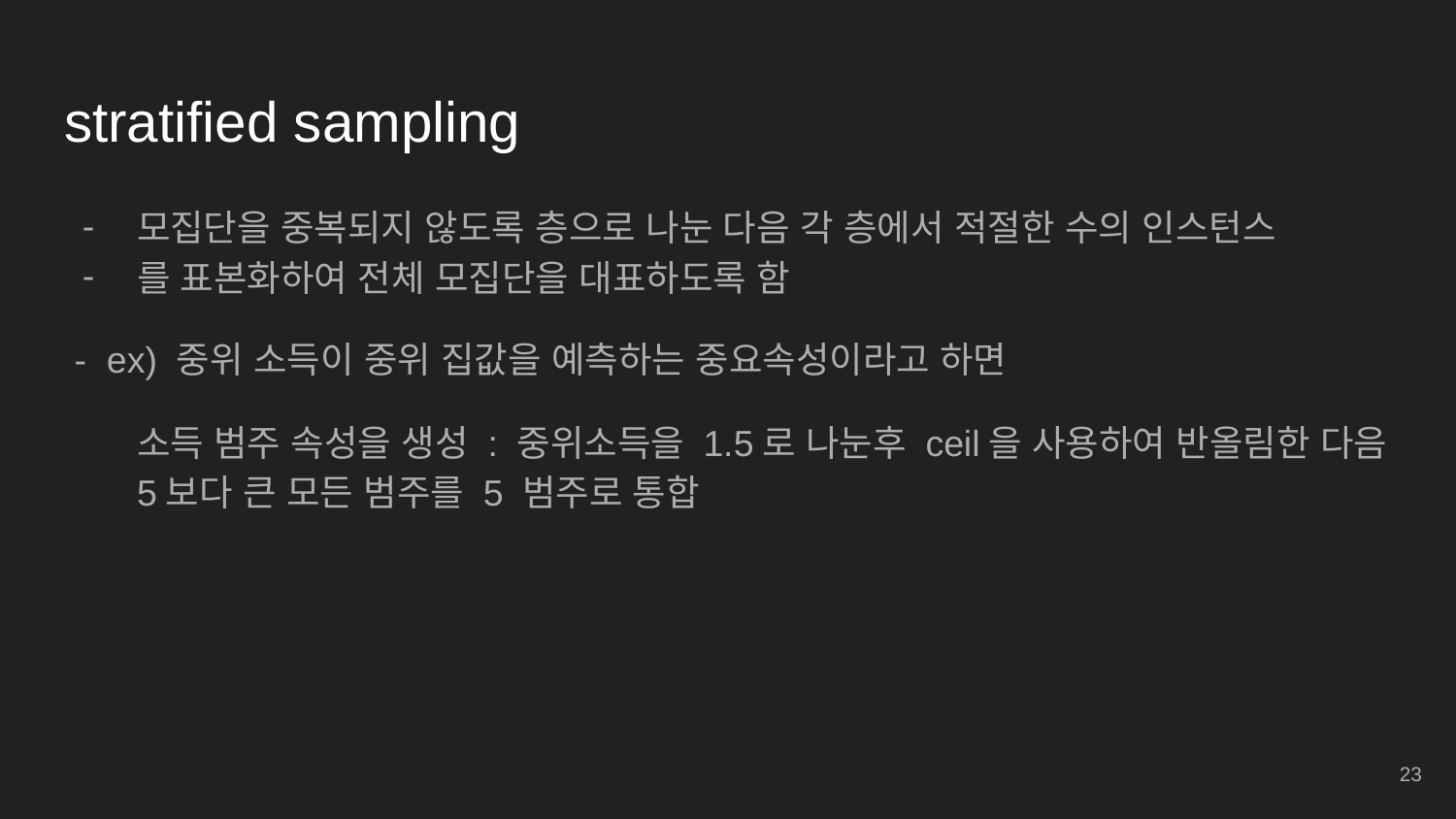

# stratified sampling
모집단을 중복되지 않도록 층으로 나눈 다음 각 층에서 적절한 수의 인스턴스
를 표본화하여 전체 모집단을 대표하도록 함
 -  ex) 중위 소득이 중위 집값을 예측하는 중요속성이라고 하면
소득 범주 속성을 생성 : 중위소득을 1.5로 나눈후 ceil을 사용하여 반올림한 다음 5보다 큰 모든 범주를 5 범주로 통합
23